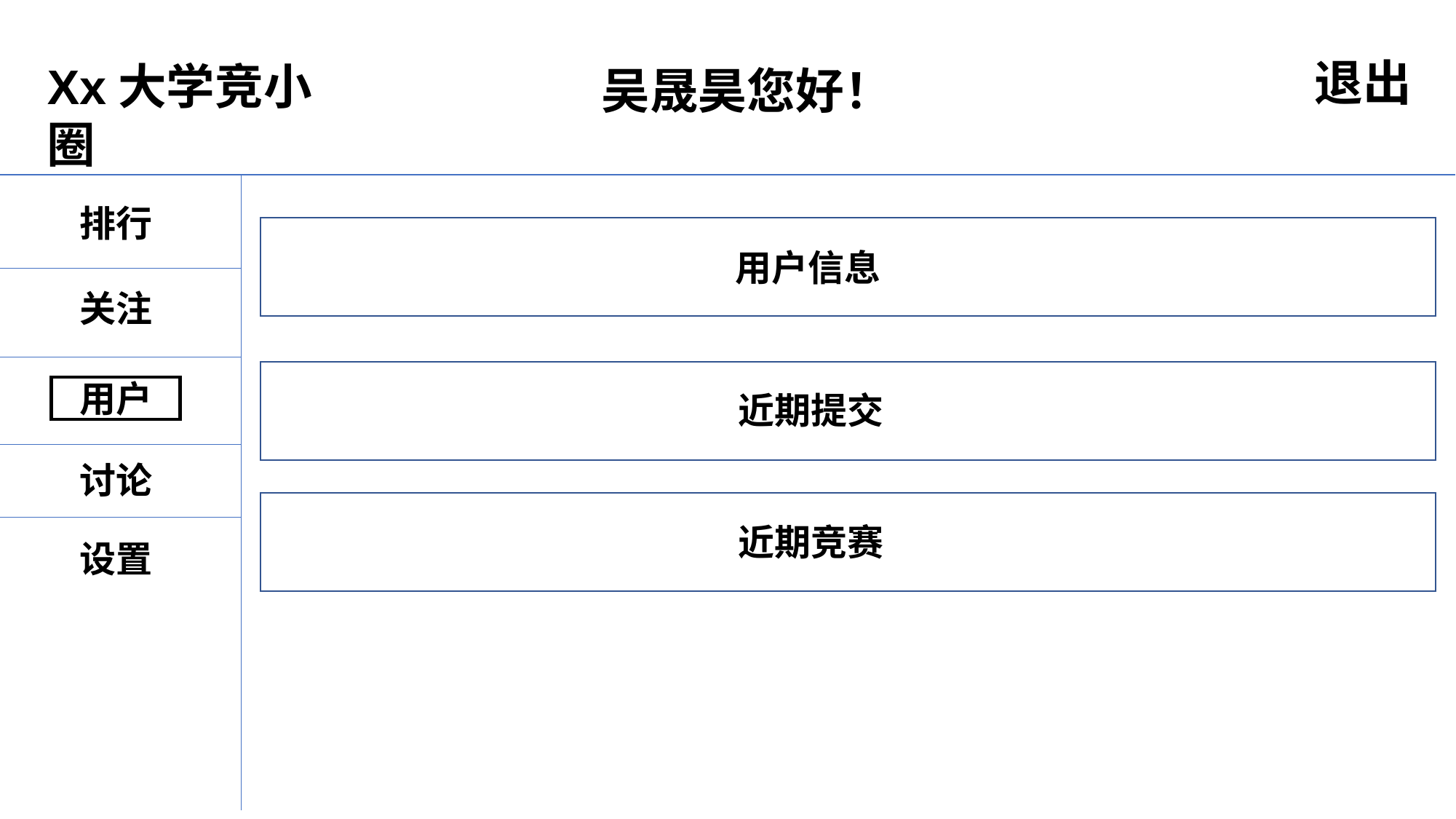

退出
Xx大学竞小圈
吴晟昊您好！
排行

用户信息
关注

用户

近期提交
讨论

近期竞赛
设置